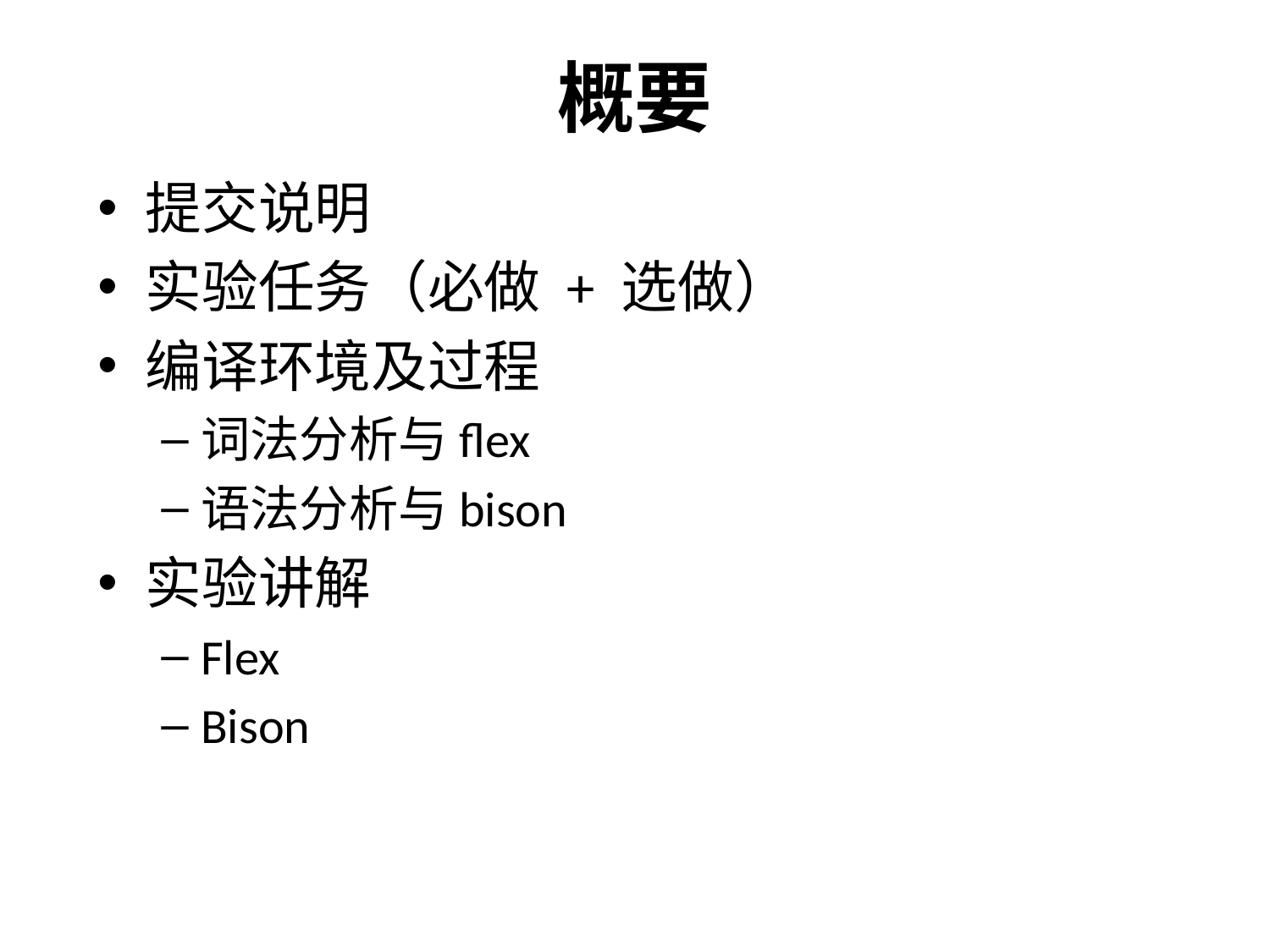

# 概要
提交说明
实验任务（必做 + 选做）
编译环境及过程
词法分析与flex
语法分析与bison
实验讲解
Flex
Bison